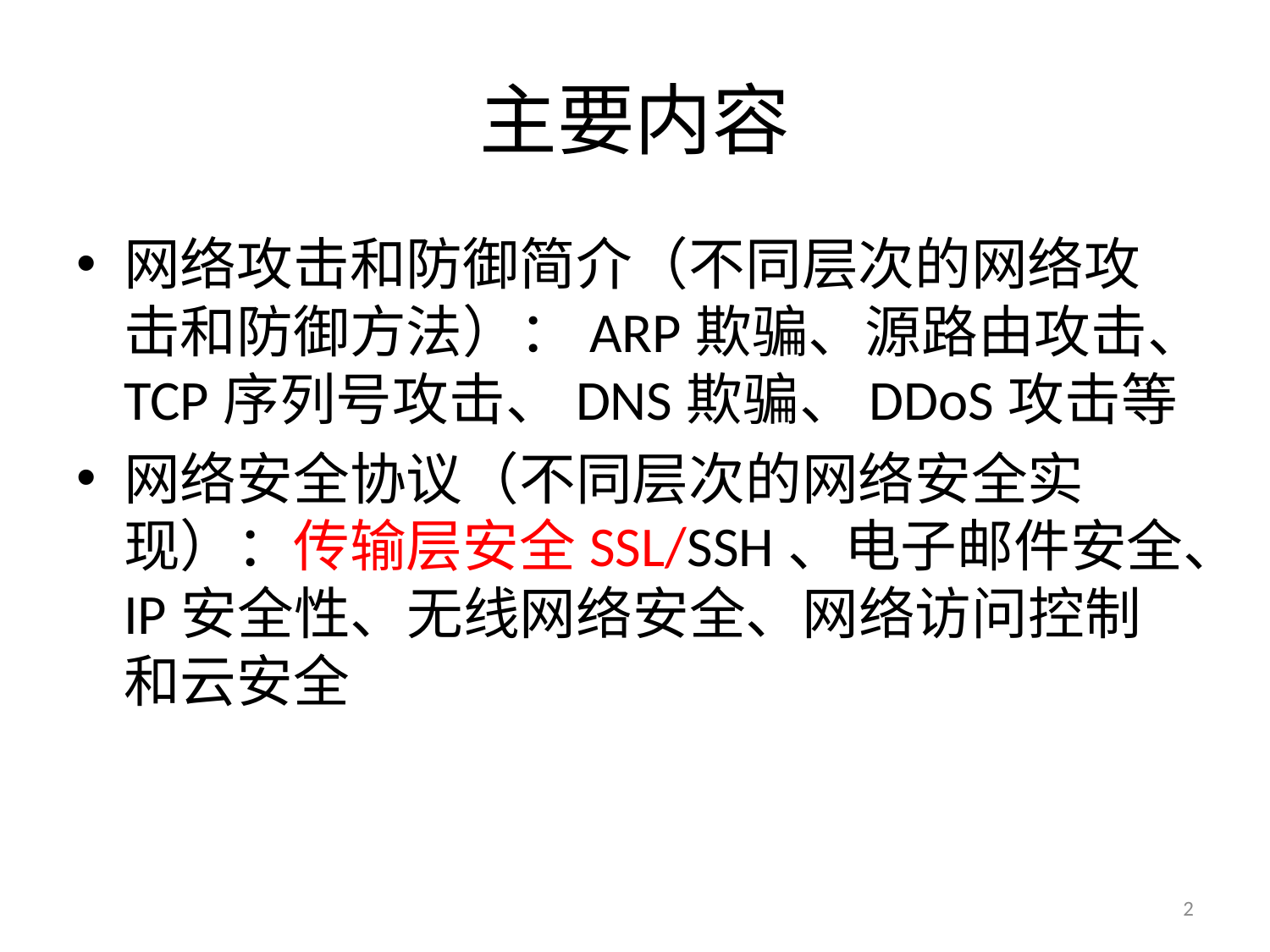

# 主要内容
网络攻击和防御简介（不同层次的网络攻击和防御方法）：ARP欺骗、源路由攻击、TCP序列号攻击、DNS欺骗、DDoS攻击等
网络安全协议（不同层次的网络安全实现）：传输层安全SSL/SSH、电子邮件安全、IP安全性、无线网络安全、网络访问控制和云安全

2